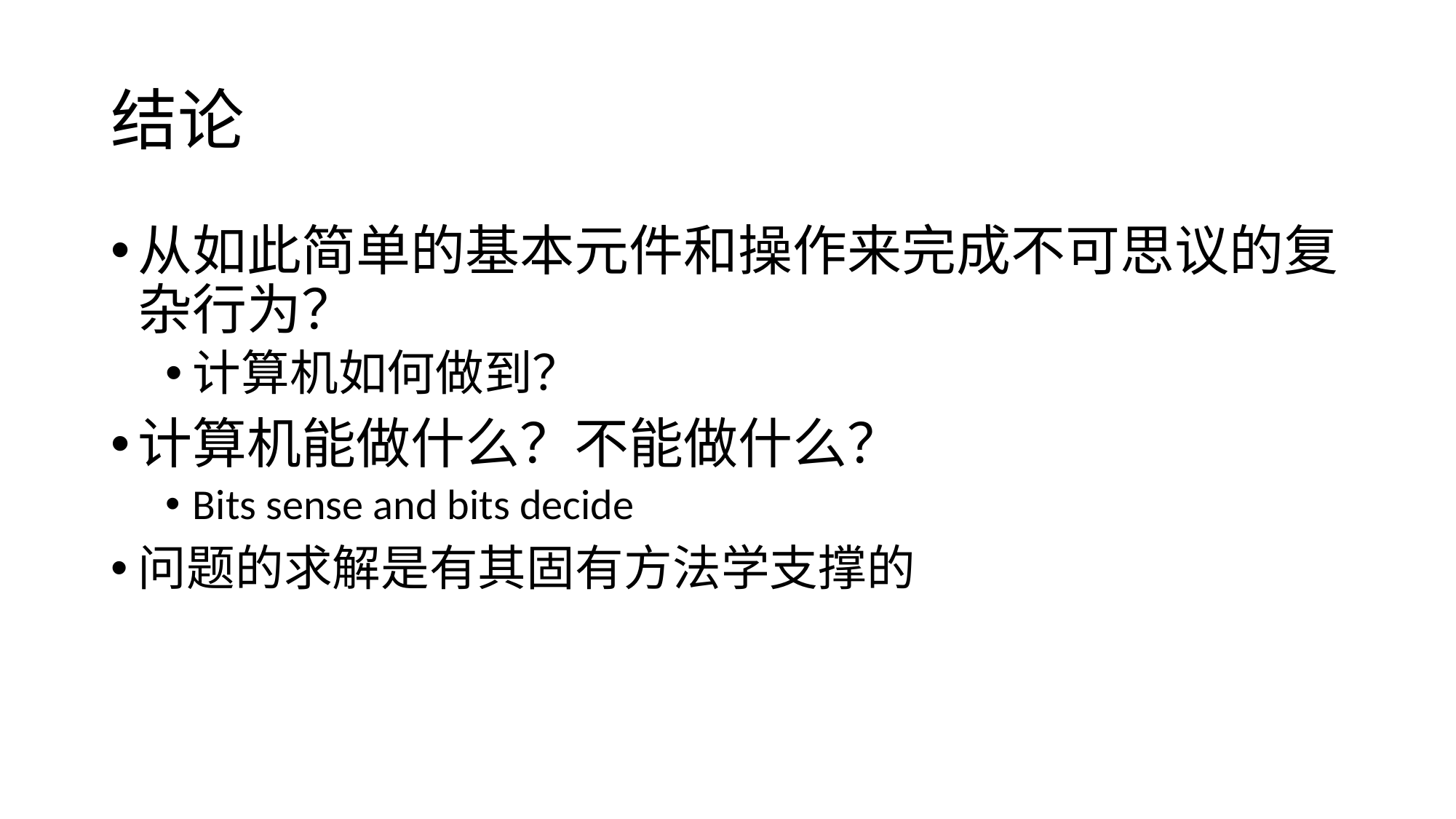

# 结论
从如此简单的基本元件和操作来完成不可思议的复杂行为？
计算机如何做到？
计算机能做什么？不能做什么？
Bits sense and bits decide
问题的求解是有其固有方法学支撑的